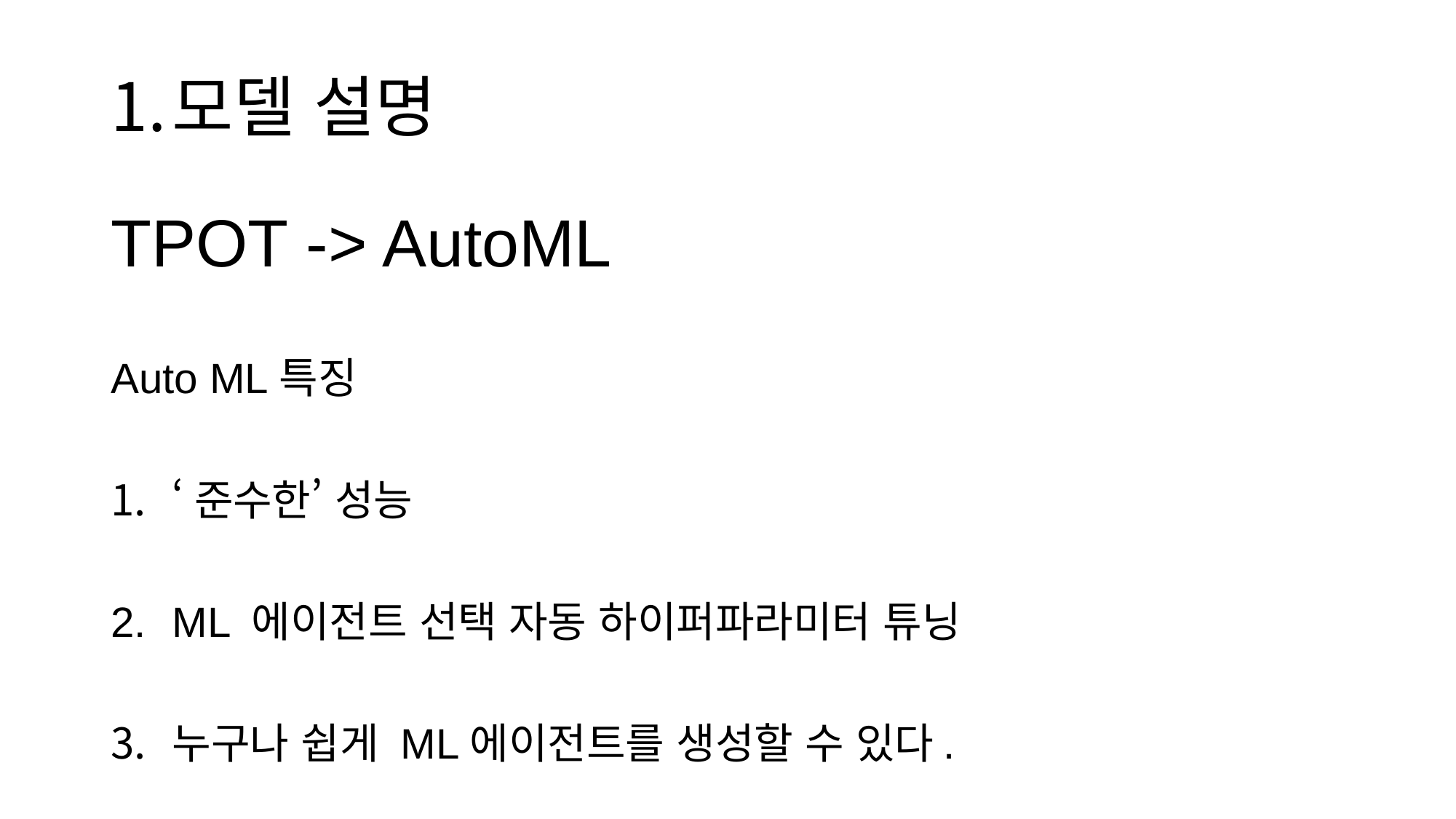

# 모델 설명
TPOT -> AutoML

Auto ML특징

‘준수한’ 성능

ML 에이전트 선택 자동 하이퍼파라미터 튜닝

누구나 쉽게 ML에이전트를 생성할 수 있다.